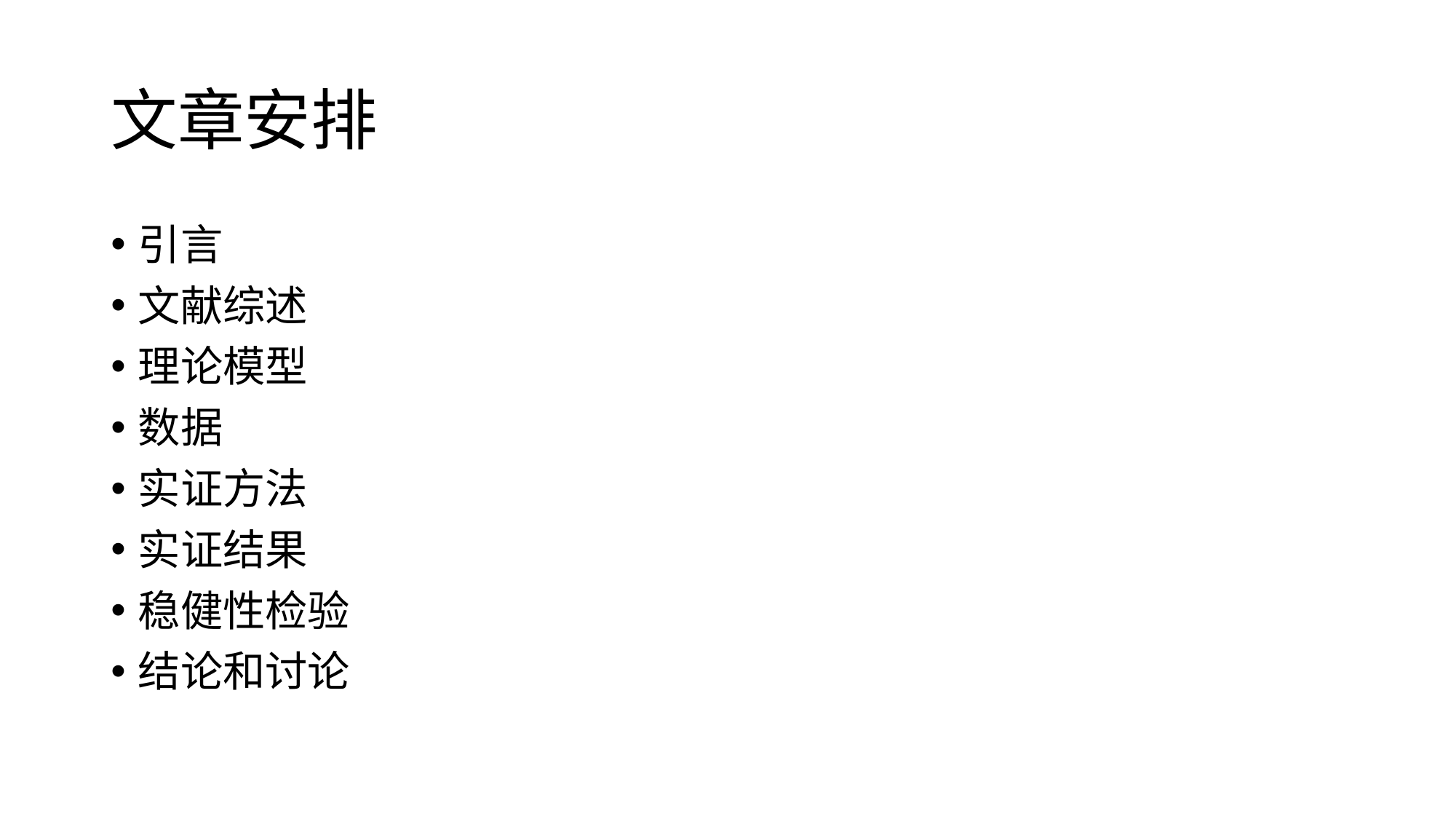

# 文章安排
引言
文献综述
理论模型
数据
实证方法
实证结果
稳健性检验
结论和讨论